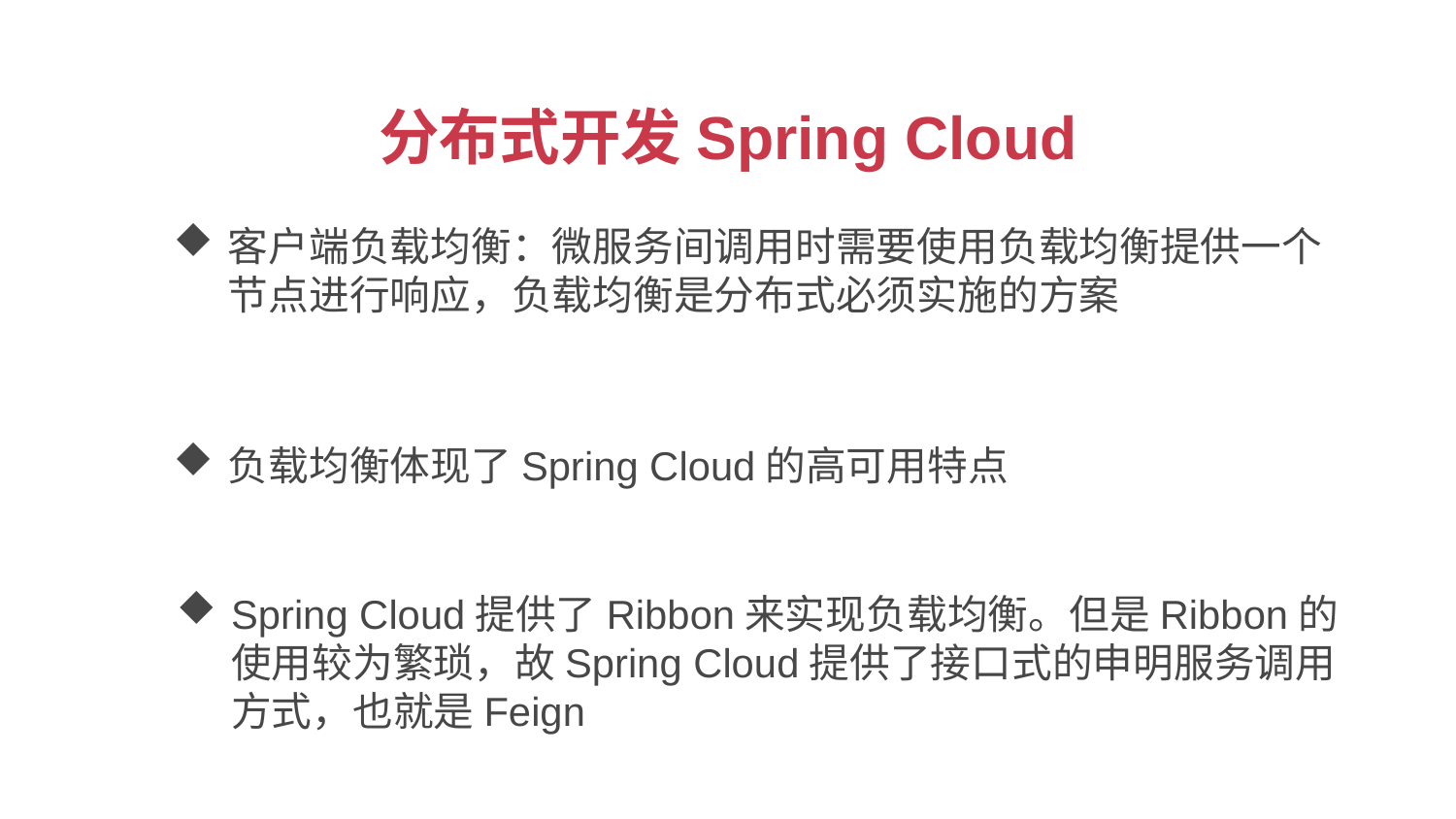

分布式开发Spring Cloud
客户端负载均衡：微服务间调用时需要使用负载均衡提供一个节点进行响应，负载均衡是分布式必须实施的方案
负载均衡体现了Spring Cloud的高可用特点
Spring Cloud提供了Ribbon来实现负载均衡。但是Ribbon的使用较为繁琐，故Spring Cloud提供了接口式的申明服务调用方式，也就是Feign